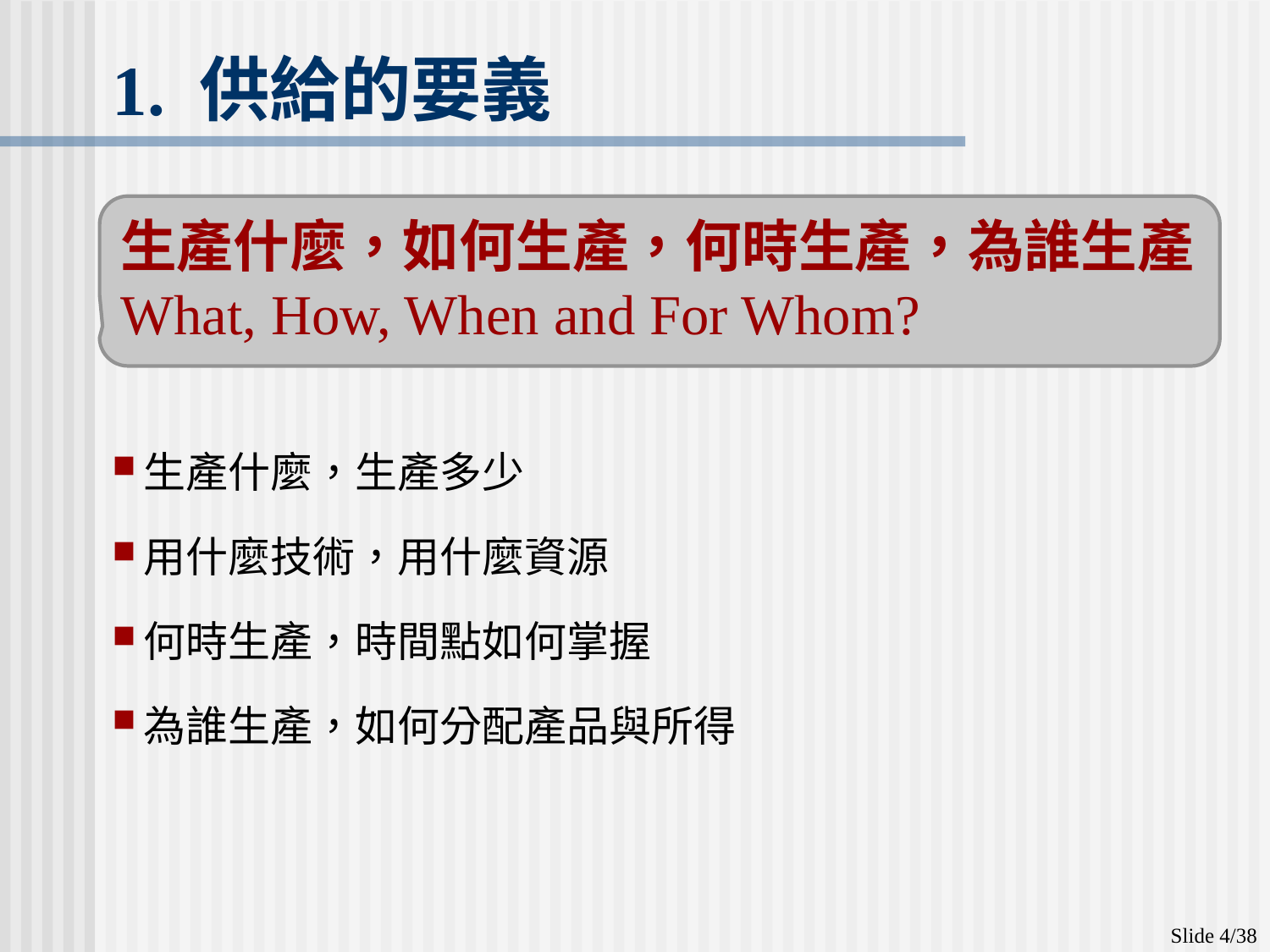

1. 供給的要義
生產什麼，如何生產，何時生產，為誰生產
What, How, When and For Whom?

生產什麼，生產多少
用什麼技術，用什麼資源
何時生產，時間點如何掌握
為誰生產，如何分配產品與所得

Slide 4/38